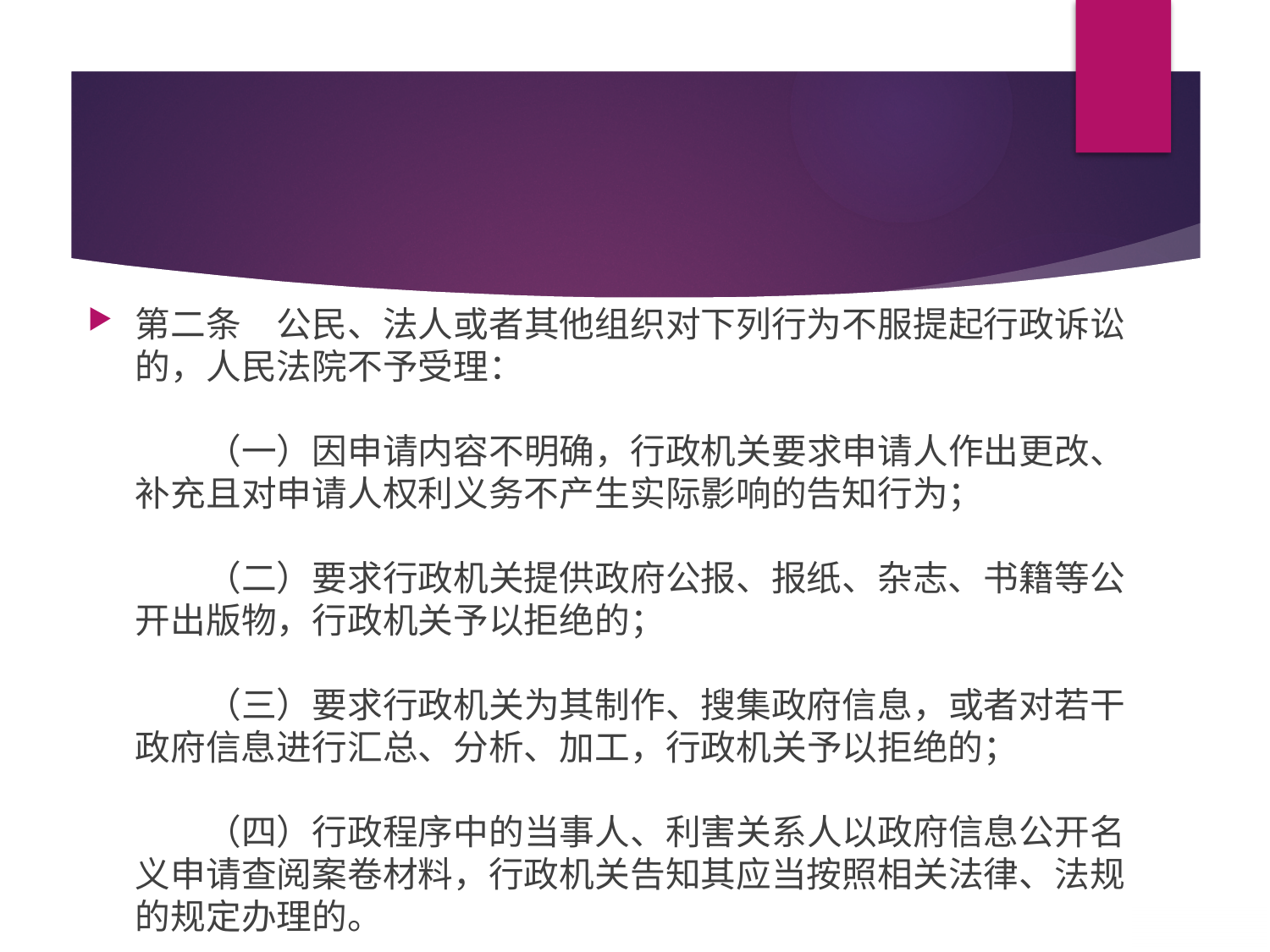

#
第二条　公民、法人或者其他组织对下列行为不服提起行政诉讼的，人民法院不予受理：
　　（一）因申请内容不明确，行政机关要求申请人作出更改、补充且对申请人权利义务不产生实际影响的告知行为；
　　（二）要求行政机关提供政府公报、报纸、杂志、书籍等公开出版物，行政机关予以拒绝的；
　　（三）要求行政机关为其制作、搜集政府信息，或者对若干政府信息进行汇总、分析、加工，行政机关予以拒绝的；
　　（四）行政程序中的当事人、利害关系人以政府信息公开名义申请查阅案卷材料，行政机关告知其应当按照相关法律、法规的规定办理的。